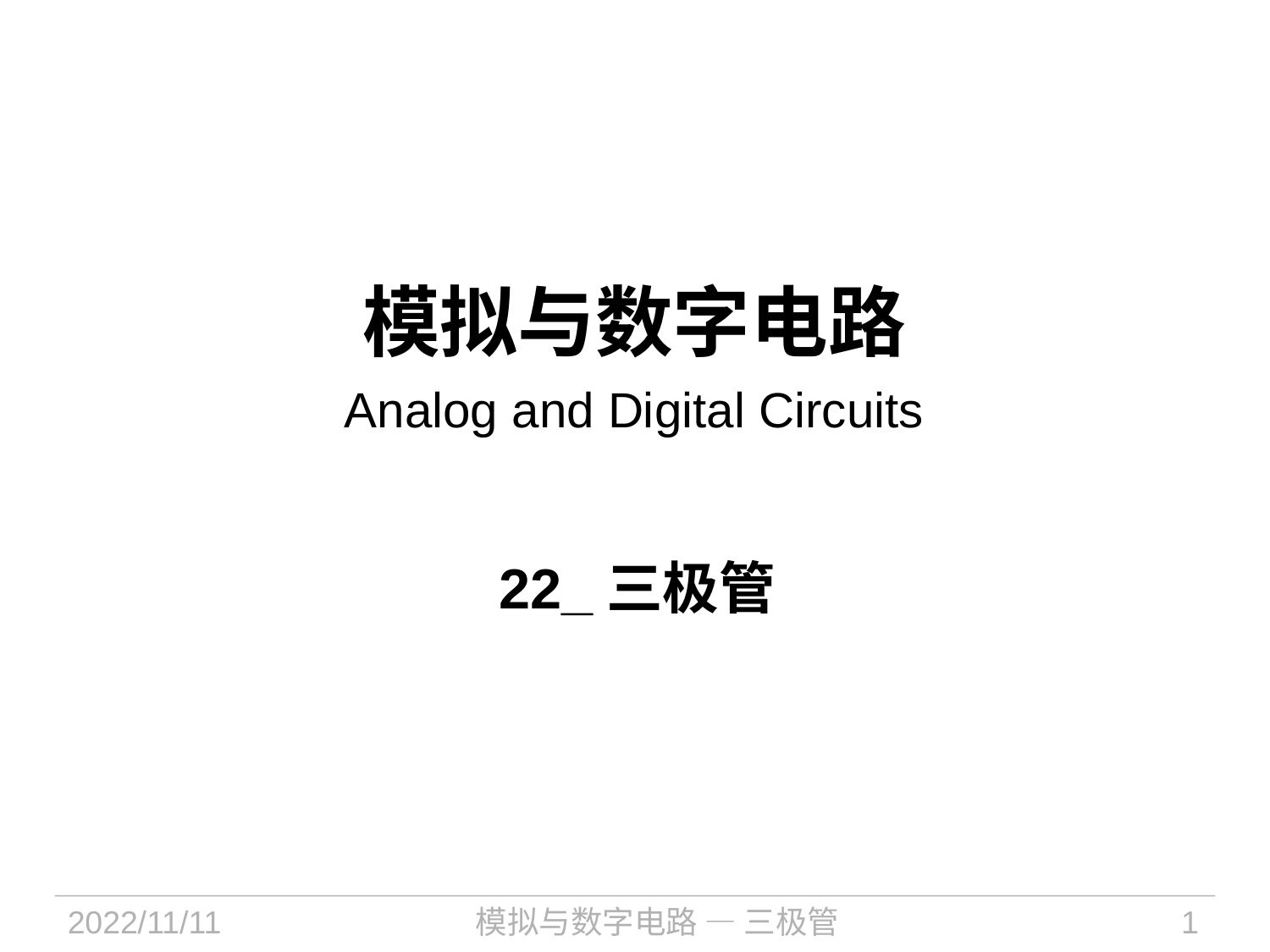

# 模拟与数字电路 Analog and Digital Circuits
22_三极管
2022/11/11
模拟与数字电路 — 三极管
1